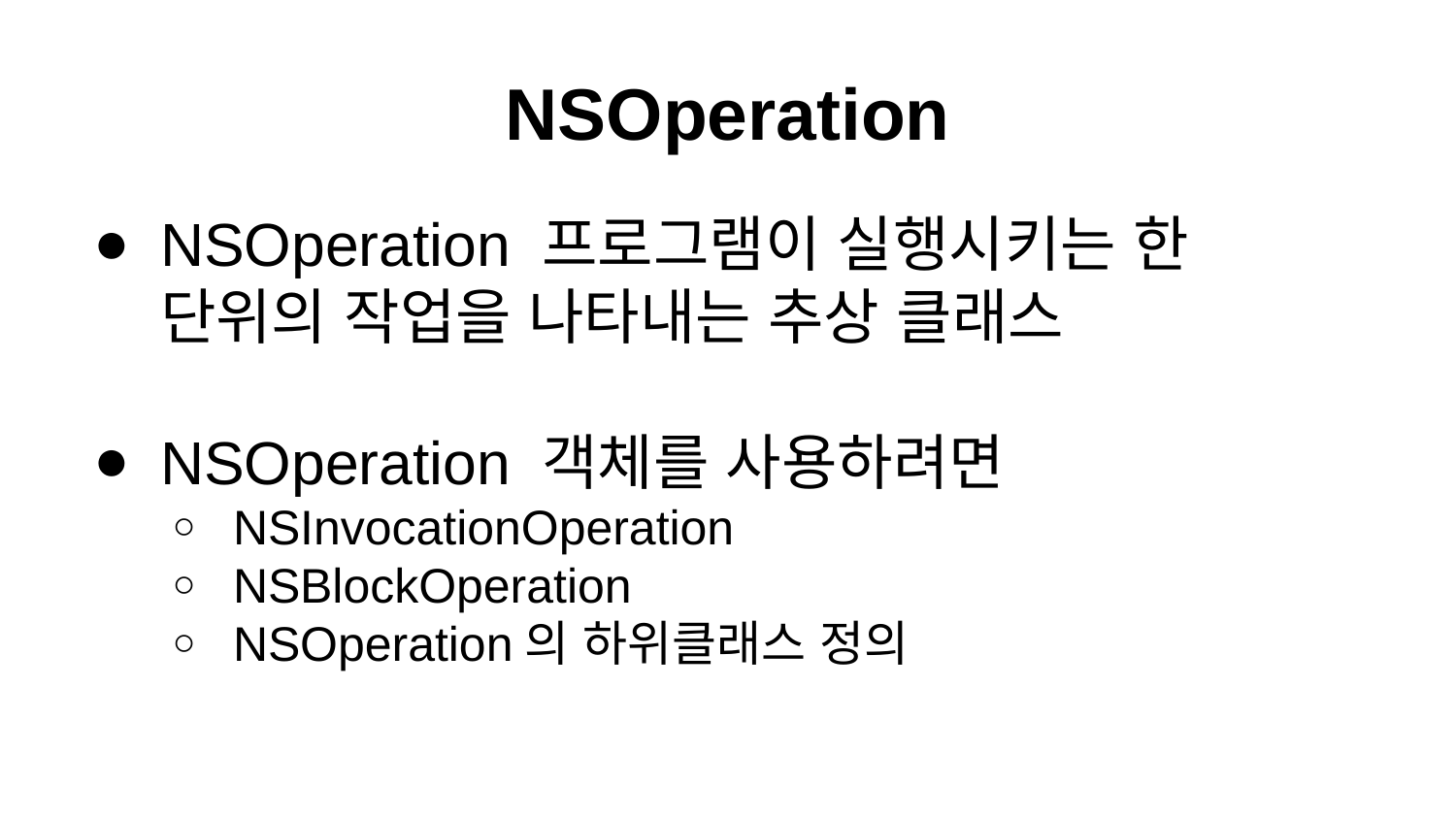

# NSOperation
NSOperation 프로그램이 실행시키는 한 단위의 작업을 나타내는 추상 클래스

NSOperation 객체를 사용하려면
NSInvocationOperation
NSBlockOperation
NSOperation의 하위클래스 정의